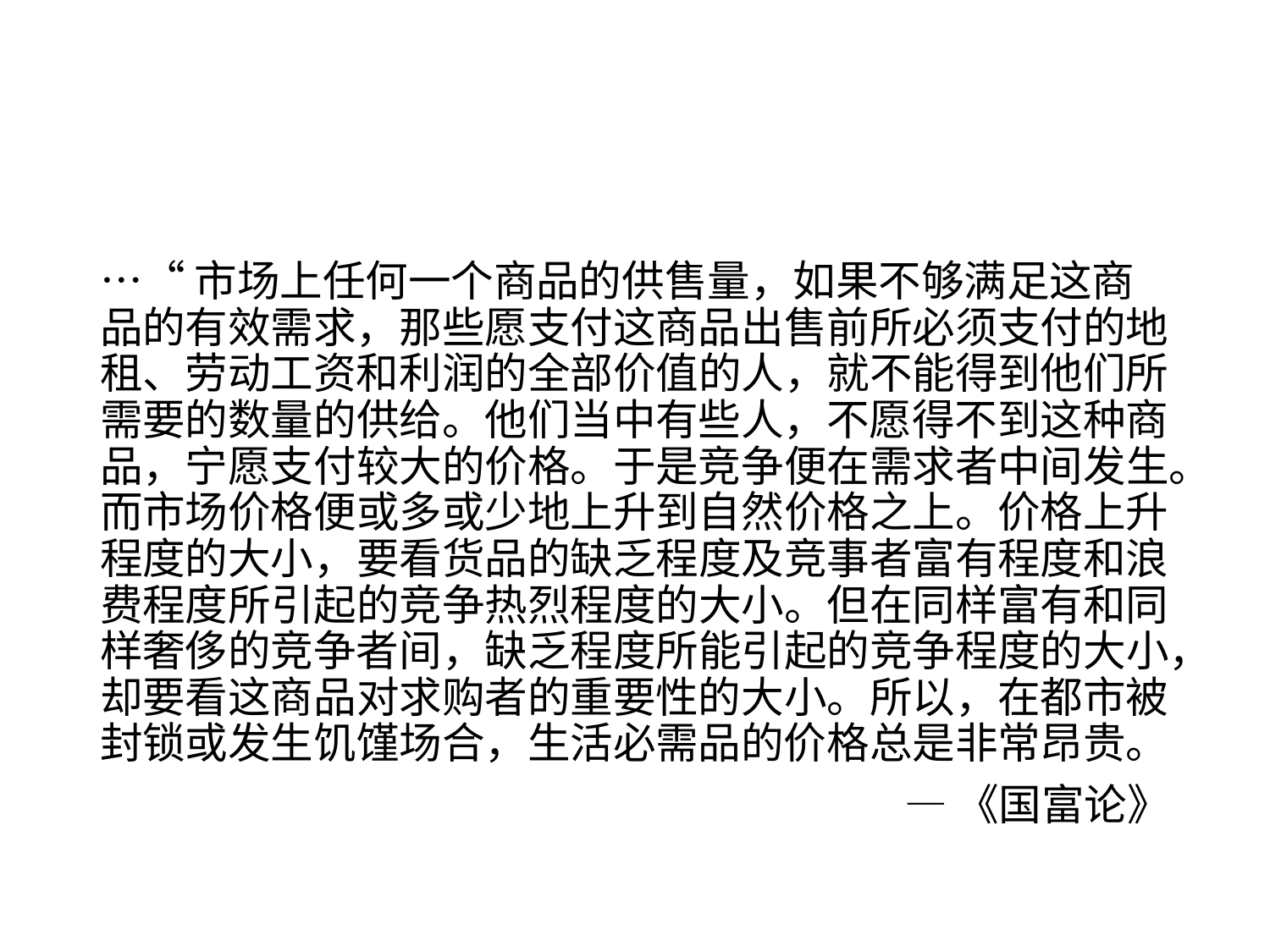

#
…“市场上任何一个商品的供售量，如果不够满足这商品的有效需求，那些愿支付这商品出售前所必须支付的地租、劳动工资和利润的全部价值的人，就不能得到他们所需要的数量的供给。他们当中有些人，不愿得不到这种商品，宁愿支付较大的价格。于是竞争便在需求者中间发生。而市场价格便或多或少地上升到自然价格之上。价格上升程度的大小，要看货品的缺乏程度及竞事者富有程度和浪费程度所引起的竞争热烈程度的大小。但在同样富有和同样奢侈的竞争者间，缺乏程度所能引起的竞争程度的大小，却要看这商品对求购者的重要性的大小。所以，在都市被封锁或发生饥馑场合，生活必需品的价格总是非常昂贵。
—《国富论》